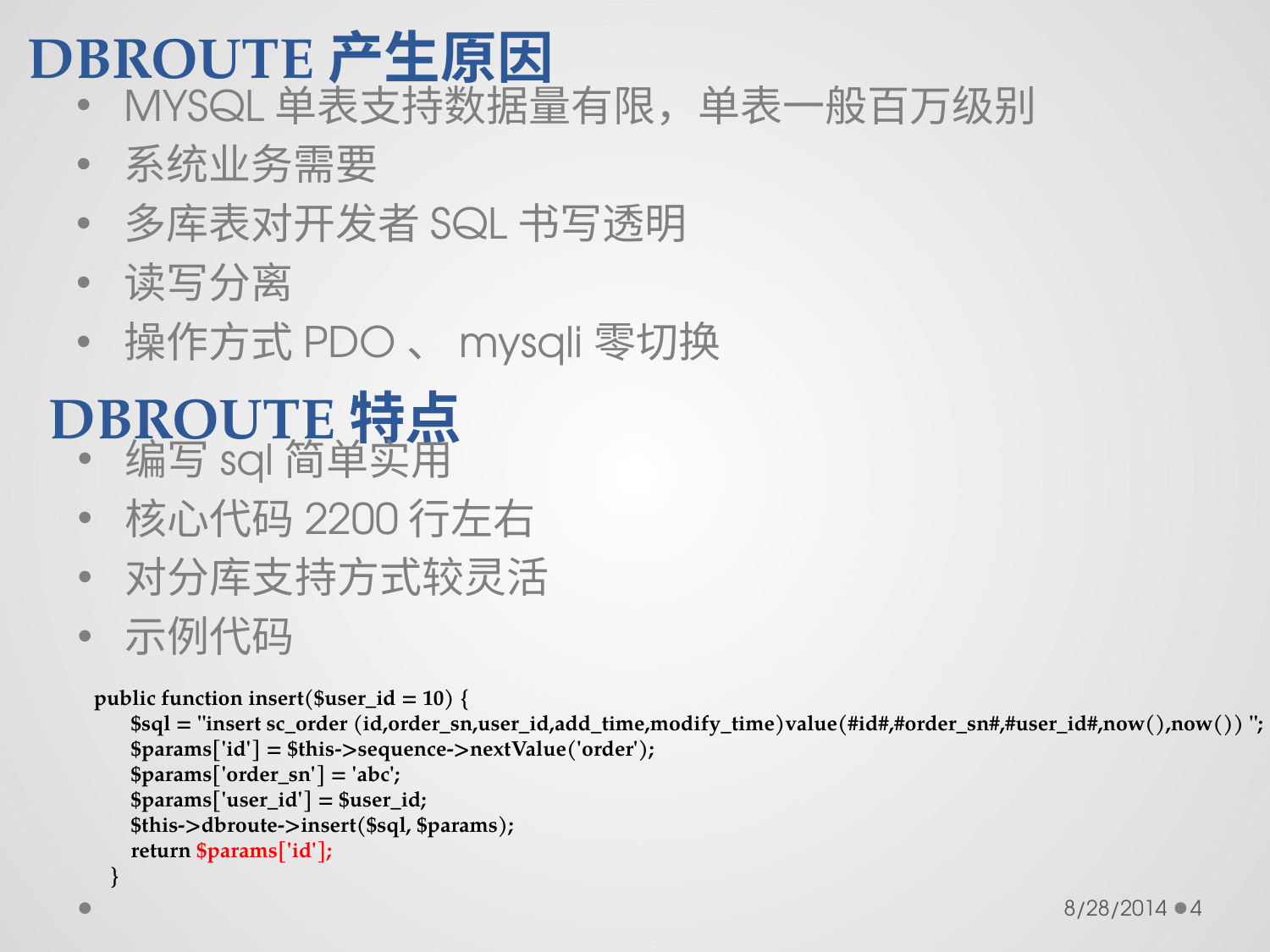

DBROUTE产生原因
MYSQL单表支持数据量有限，单表一般百万级别
系统业务需要
多库表对开发者SQL书写透明
读写分离
操作方式PDO、mysqli零切换

DBROUTE特点
编写sql简单实用
核心代码2200行左右
对分库支持方式较灵活
示例代码

 public function insert($user_id = 10) {
        $sql = "insert sc_order (id,order_sn,user_id,add_time,modify_time)value(#id#,#order_sn#,#user_id#,now(),now()) ";
        $params['id'] = $this->sequence->nextValue('order');
        $params['order_sn'] = 'abc';
        $params['user_id'] = $user_id;
        $this->dbroute->insert($sql, $params);
        return $params['id'];
    }
8/28/2014
4